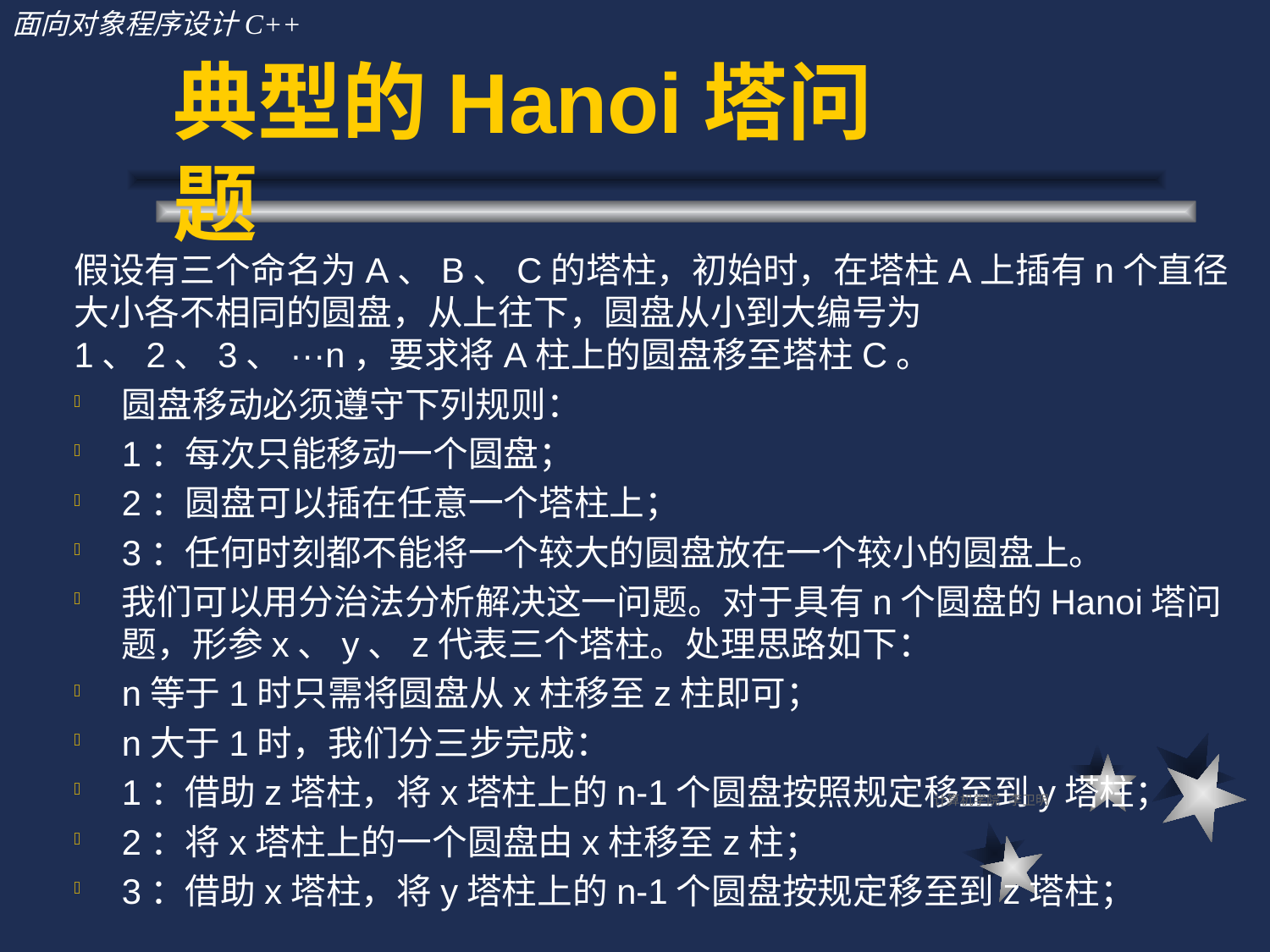

典型的Hanoi塔问题
假设有三个命名为A、B、C的塔柱，初始时，在塔柱A上插有n个直径大小各不相同的圆盘，从上往下，圆盘从小到大编号为1、2、3、···n，要求将A柱上的圆盘移至塔柱C。
圆盘移动必须遵守下列规则：
1：每次只能移动一个圆盘；
2：圆盘可以插在任意一个塔柱上；
3：任何时刻都不能将一个较大的圆盘放在一个较小的圆盘上。
我们可以用分治法分析解决这一问题。对于具有n个圆盘的Hanoi塔问题，形参x、y、z代表三个塔柱。处理思路如下：
n等于1时只需将圆盘从x柱移至z柱即可；
n大于1时，我们分三步完成：
1：借助z塔柱，将x塔柱上的n-1个圆盘按照规定移至到y塔柱；
2：将x塔柱上的一个圆盘由x柱移至z柱；
3：借助x塔柱，将y塔柱上的n-1个圆盘按规定移至到z塔柱；

计算机学院   李卫明